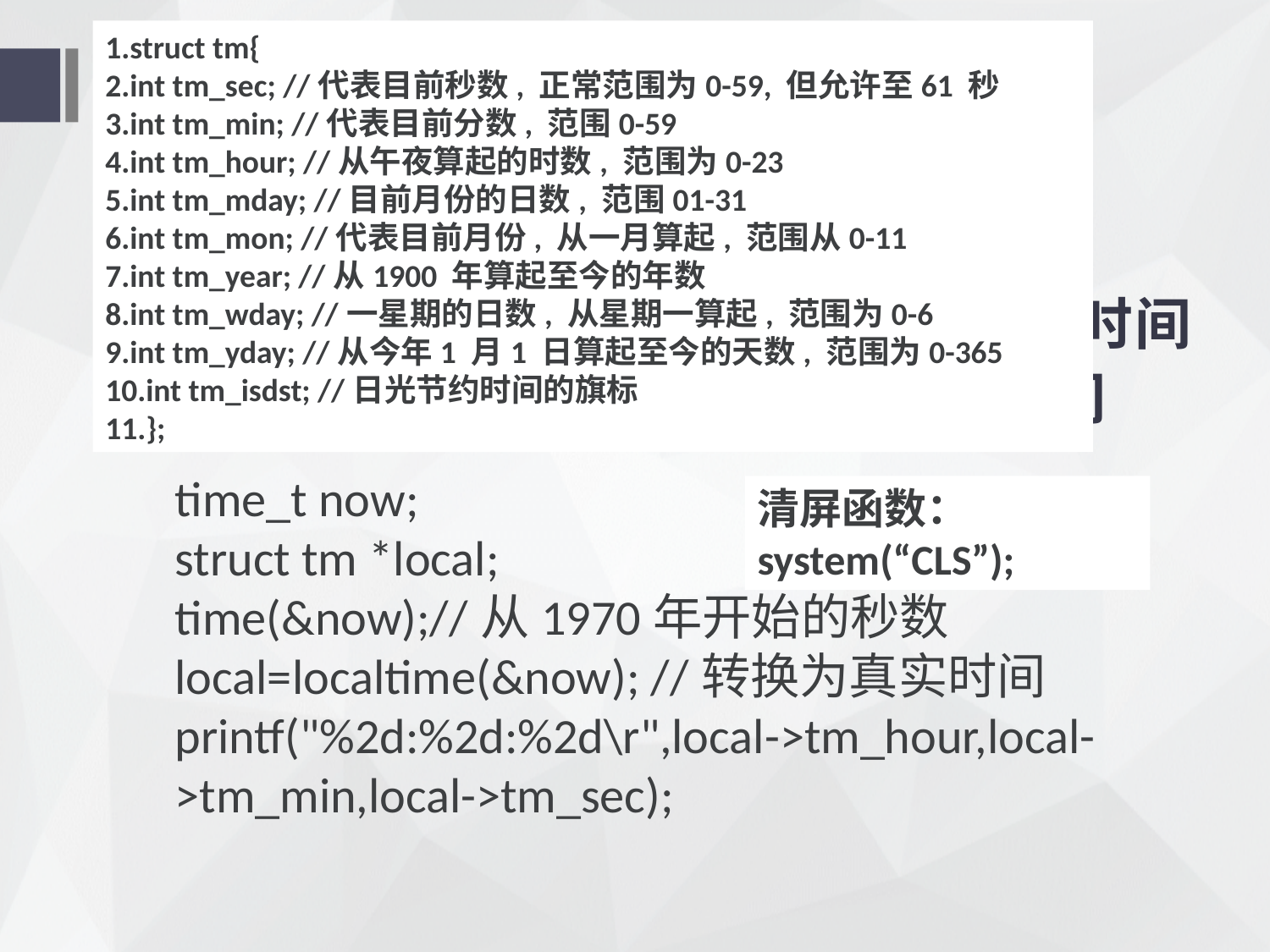

struct tm{
int tm_sec; //代表目前秒数, 正常范围为0-59, 但允许至61 秒
int tm_min; //代表目前分数, 范围0-59
int tm_hour; //从午夜算起的时数, 范围为0-23
int tm_mday; //目前月份的日数, 范围01-31
int tm_mon; //代表目前月份, 从一月算起, 范围从0-11
int tm_year; //从1900 年算起至今的年数
int tm_wday; //一星期的日数, 从星期一算起, 范围为0-6
int tm_yday; //从今年1 月1 日算起至今的天数, 范围为0-365
int tm_isdst; //日光节约时间的旗标
};
# 课后练习
查阅获取本机当前时间的函数，修改时间显示程序，可以实时显示本机当前时间
time_t now;
struct tm *local;
time(&now);//从1970年开始的秒数
local=localtime(&now); //转换为真实时间
printf("%2d:%2d:%2d\r",local->tm_hour,local->tm_min,local->tm_sec);
清屏函数：system(“CLS”);